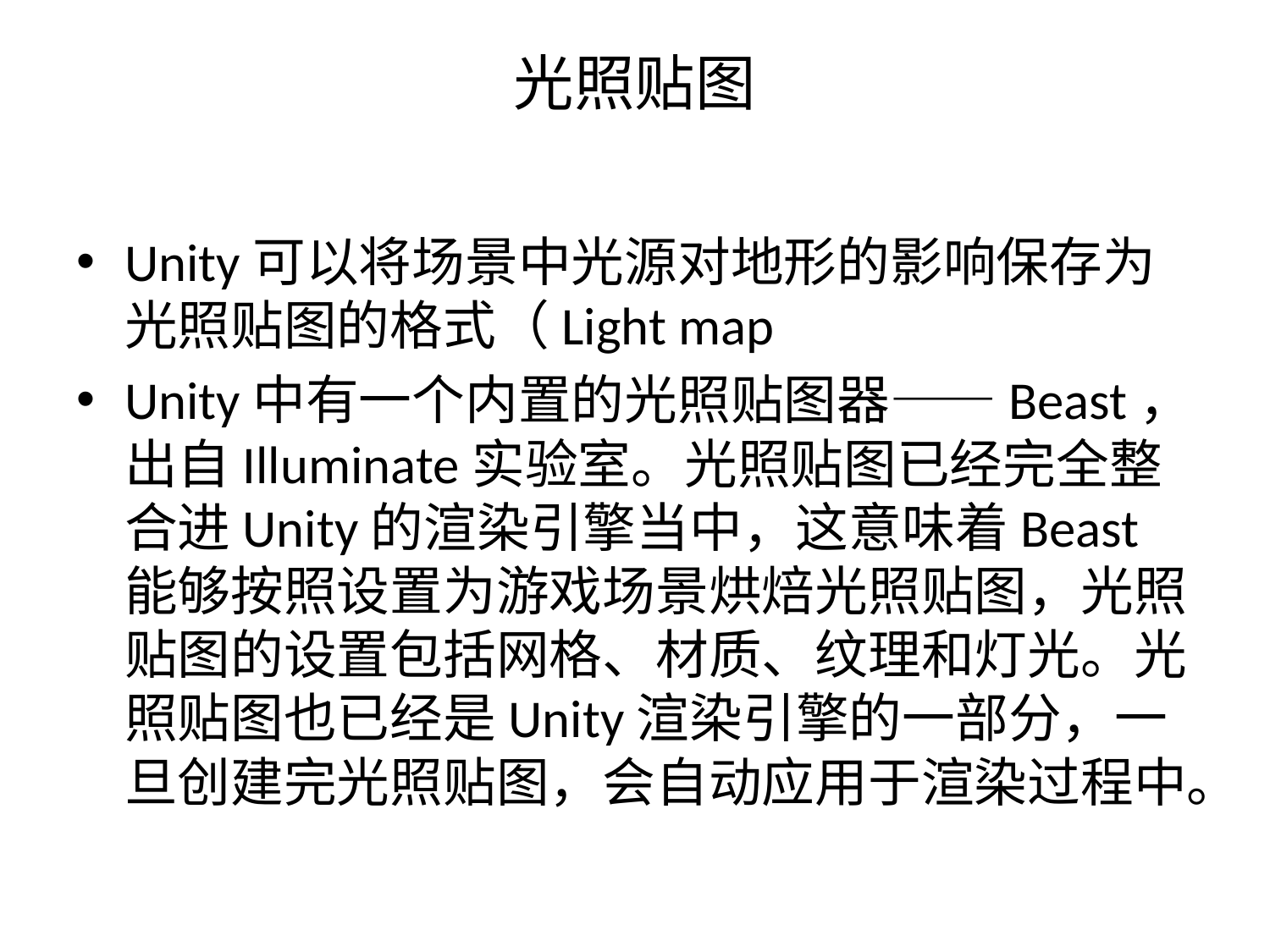

# 光照贴图
Unity可以将场景中光源对地形的影响保存为光照贴图的格式（Light map
Unity中有一个内置的光照贴图器——Beast，出自Illuminate实验室。光照贴图已经完全整合进Unity的渲染引擎当中，这意味着Beast能够按照设置为游戏场景烘焙光照贴图，光照贴图的设置包括网格、材质、纹理和灯光。光照贴图也已经是Unity渲染引擎的一部分，一旦创建完光照贴图，会自动应用于渲染过程中。